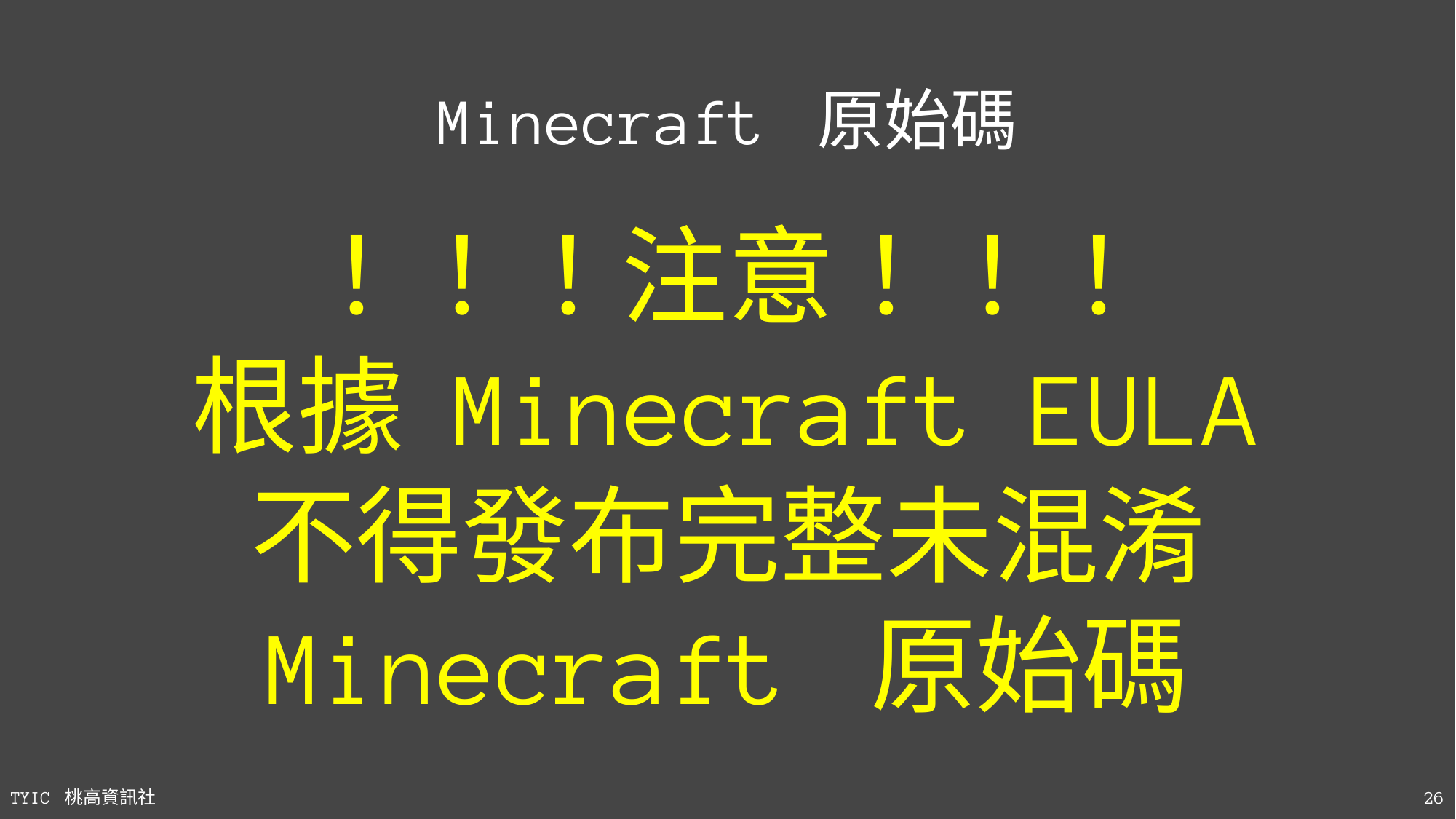

# Minecraft 原始碼
！！！注意！！！
根據 Minecraft EULA
不得發布完整未混淆
Minecraft 原始碼